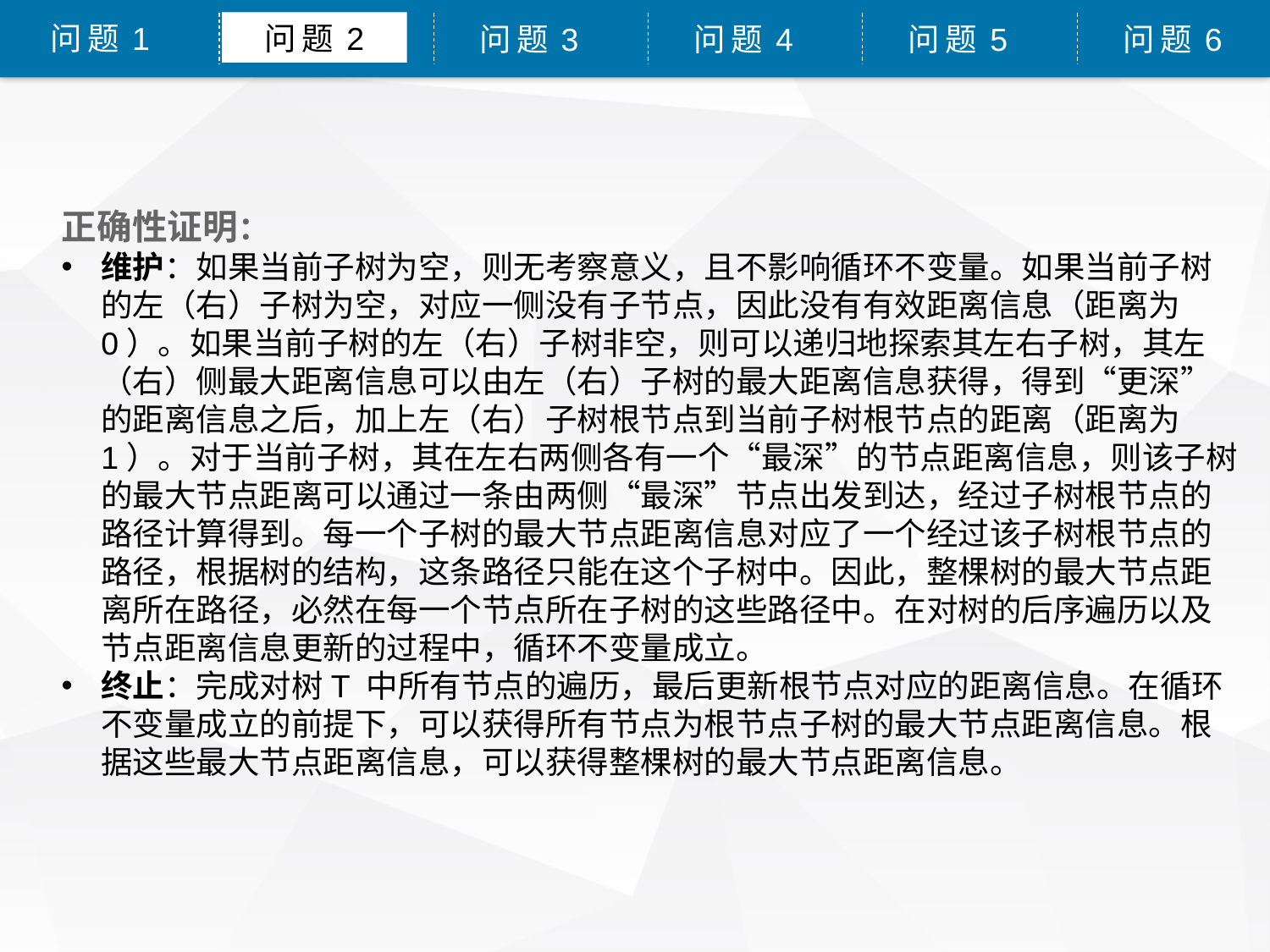

问题1
问题2
问题3
问题4
问题5
问题6
正确性证明：
维护：如果当前子树为空，则无考察意义，且不影响循环不变量。如果当前子树的左（右）子树为空，对应一侧没有子节点，因此没有有效距离信息（距离为0）。如果当前子树的左（右）子树非空，则可以递归地探索其左右子树，其左（右）侧最大距离信息可以由左（右）子树的最大距离信息获得，得到“更深”的距离信息之后，加上左（右）子树根节点到当前子树根节点的距离（距离为1）。对于当前子树，其在左右两侧各有一个“最深”的节点距离信息，则该子树的最大节点距离可以通过一条由两侧“最深”节点出发到达，经过子树根节点的路径计算得到。每一个子树的最大节点距离信息对应了一个经过该子树根节点的路径，根据树的结构，这条路径只能在这个子树中。因此，整棵树的最大节点距离所在路径，必然在每一个节点所在子树的这些路径中。在对树的后序遍历以及节点距离信息更新的过程中，循环不变量成立。
终止：完成对树T 中所有节点的遍历，最后更新根节点对应的距离信息。在循环不变量成立的前提下，可以获得所有节点为根节点子树的最大节点距离信息。根据这些最大节点距离信息，可以获得整棵树的最大节点距离信息。